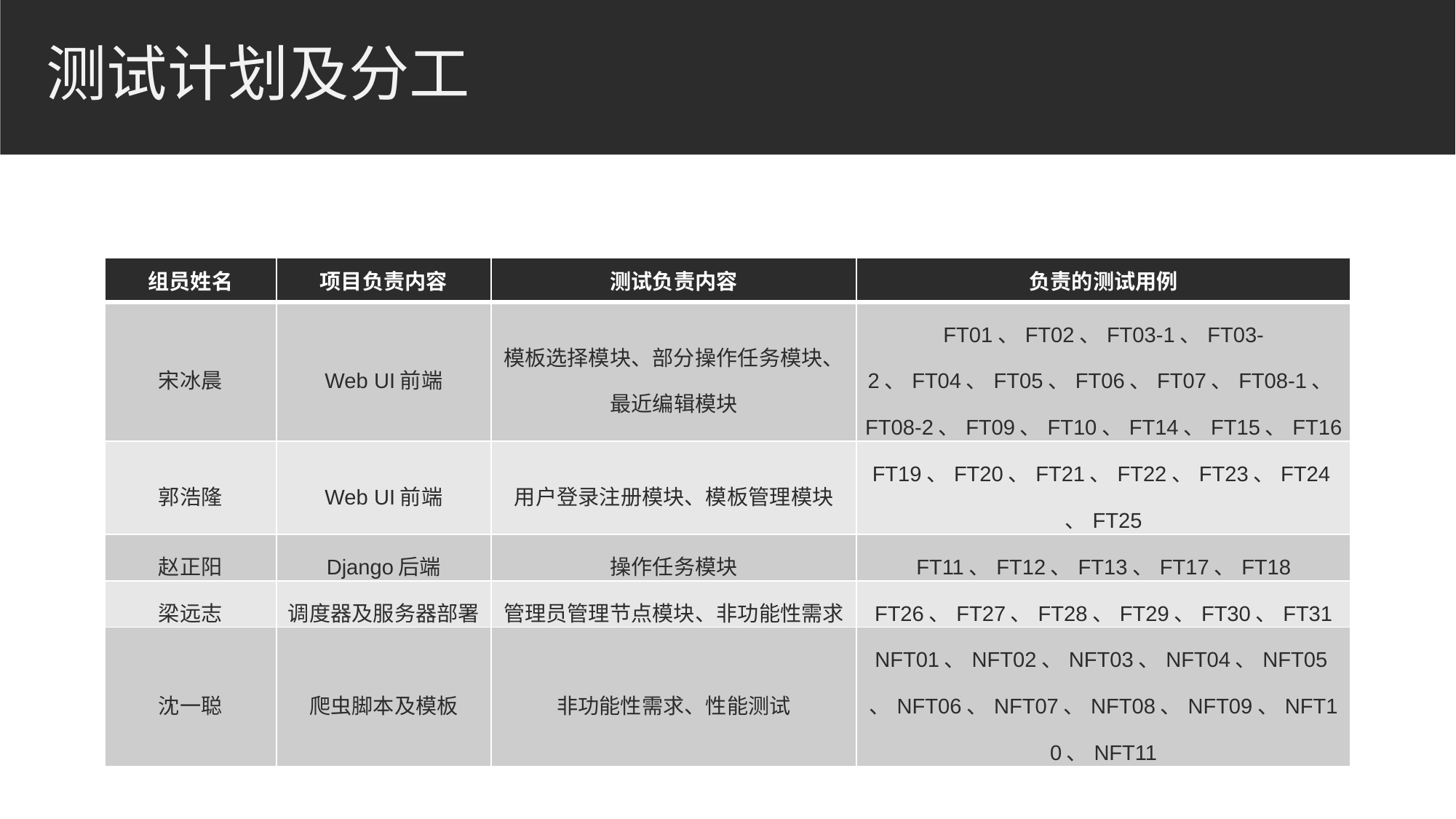

# 测试计划及分工
| 组员姓名 | 项目负责内容 | 测试负责内容 | 负责的测试用例 |
| --- | --- | --- | --- |
| 宋冰晨 | Web UI前端 | 模板选择模块、部分操作任务模块、最近编辑模块 | FT01、FT02、FT03-1、FT03-2、FT04、FT05、FT06、FT07、FT08-1、FT08-2、FT09、FT10、FT14、FT15、FT16 |
| 郭浩隆 | Web UI前端 | 用户登录注册模块、模板管理模块 | FT19、FT20、FT21、FT22、FT23、FT24、FT25 |
| 赵正阳 | Django后端 | 操作任务模块 | FT11、FT12、FT13、FT17、FT18 |
| 梁远志 | 调度器及服务器部署 | 管理员管理节点模块、非功能性需求 | FT26、FT27、FT28、FT29、FT30、FT31 |
| 沈一聪 | 爬虫脚本及模板 | 非功能性需求、性能测试 | NFT01、NFT02、NFT03、NFT04、NFT05、NFT06、NFT07、NFT08、NFT09、NFT10、NFT11 |